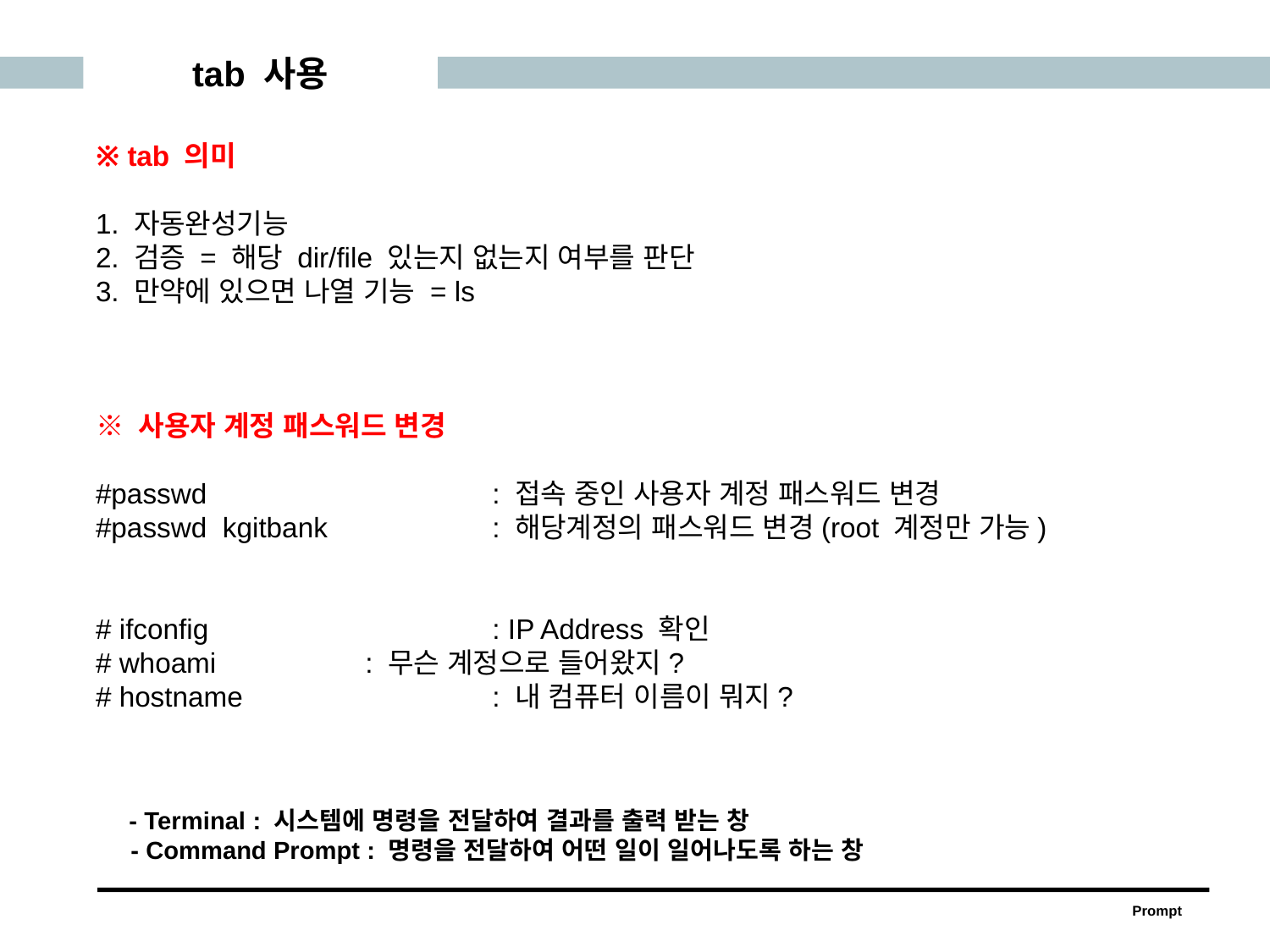

tab 사용

※ tab 의미

1. 자동완성기능
2. 검증 = 해당 dir/file 있는지 없는지 여부를 판단
3. 만약에 있으면 나열 기능 = ls

※ 사용자 계정 패스워드 변경

#passwd 			  : 접속 중인 사용자 계정 패스워드 변경
#passwd  kgitbank	 	  : 해당계정의 패스워드 변경(root 계정만 가능)

# ifconfig			  : IP Address 확인
# whoami		  : 무슨 계정으로 들어왔지?
# hostname		  : 내 컴퓨터 이름이 뭐지?

 - Terminal : 시스템에 명령을 전달하여 결과를 출력 받는 창
 - Command Prompt : 명령을 전달하여 어떤 일이 일어나도록 하는 창

Prompt